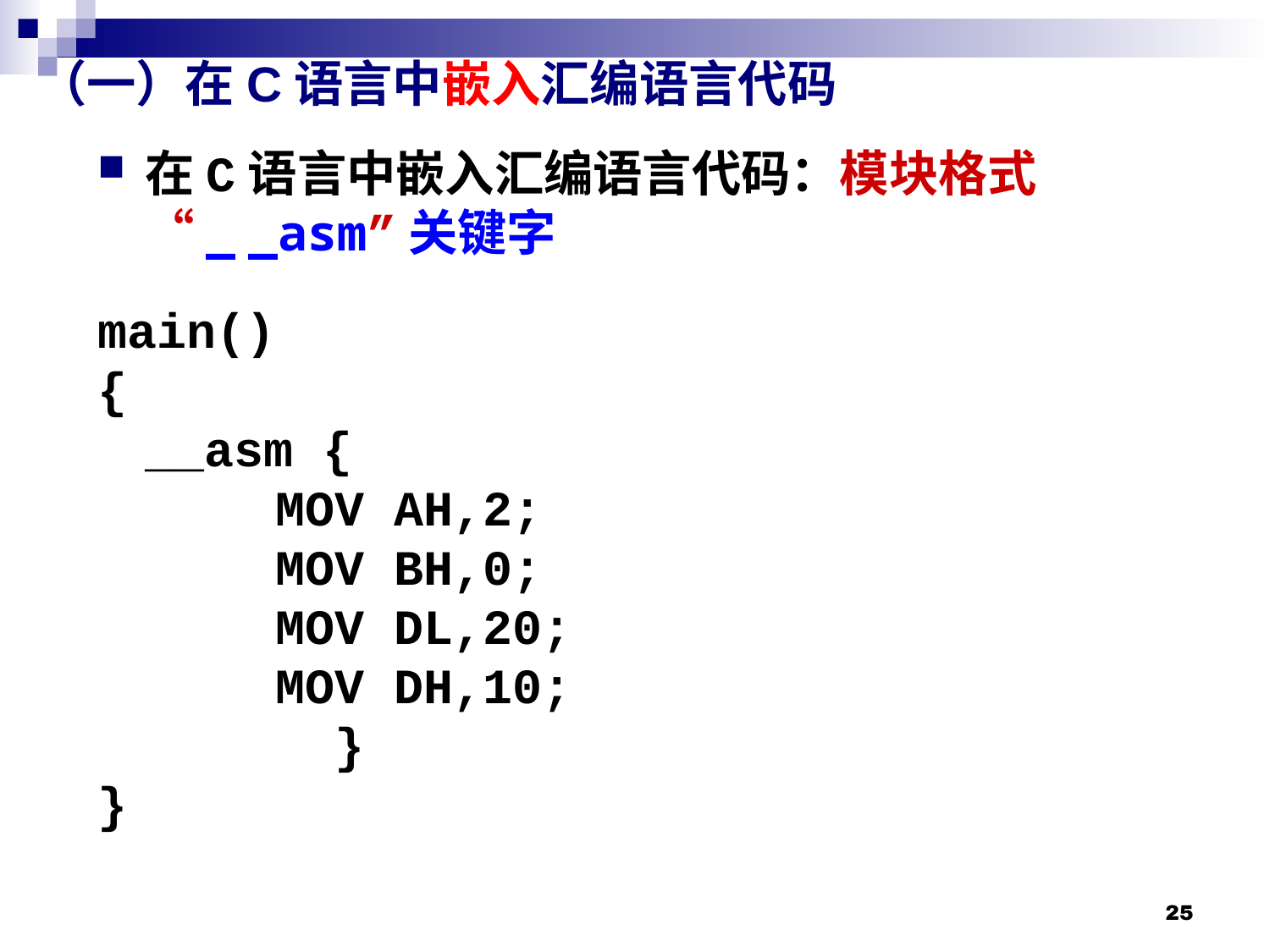

# （一）在C语言中嵌入汇编语言代码
在C语言中嵌入汇编语言代码：模块格式
“_ _asm”关键字

main()
{
	__asm {
      MOV AH,2;
      MOV BH,0;
      MOV DL,20;
      MOV DH,10;
        }
}
25